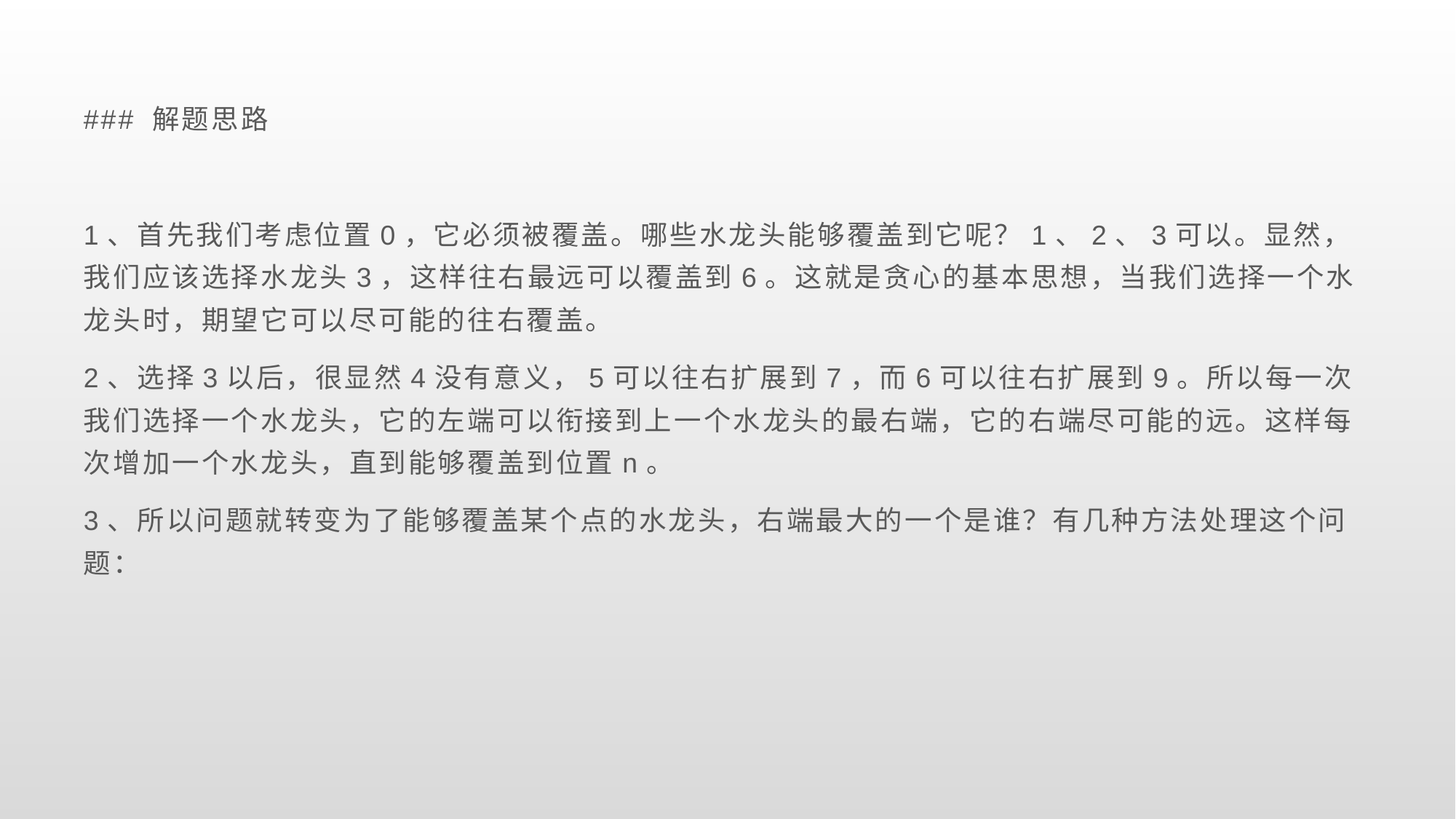

### 解题思路

1、首先我们考虑位置0，它必须被覆盖。哪些水龙头能够覆盖到它呢？1、2、3可以。显然，我们应该选择水龙头3，这样往右最远可以覆盖到6。这就是贪心的基本思想，当我们选择一个水龙头时，期望它可以尽可能的往右覆盖。
2、选择3以后，很显然4没有意义，5可以往右扩展到7，而6可以往右扩展到9。所以每一次我们选择一个水龙头，它的左端可以衔接到上一个水龙头的最右端，它的右端尽可能的远。这样每次增加一个水龙头，直到能够覆盖到位置n。
3、所以问题就转变为了能够覆盖某个点的水龙头，右端最大的一个是谁？有几种方法处理这个问题：